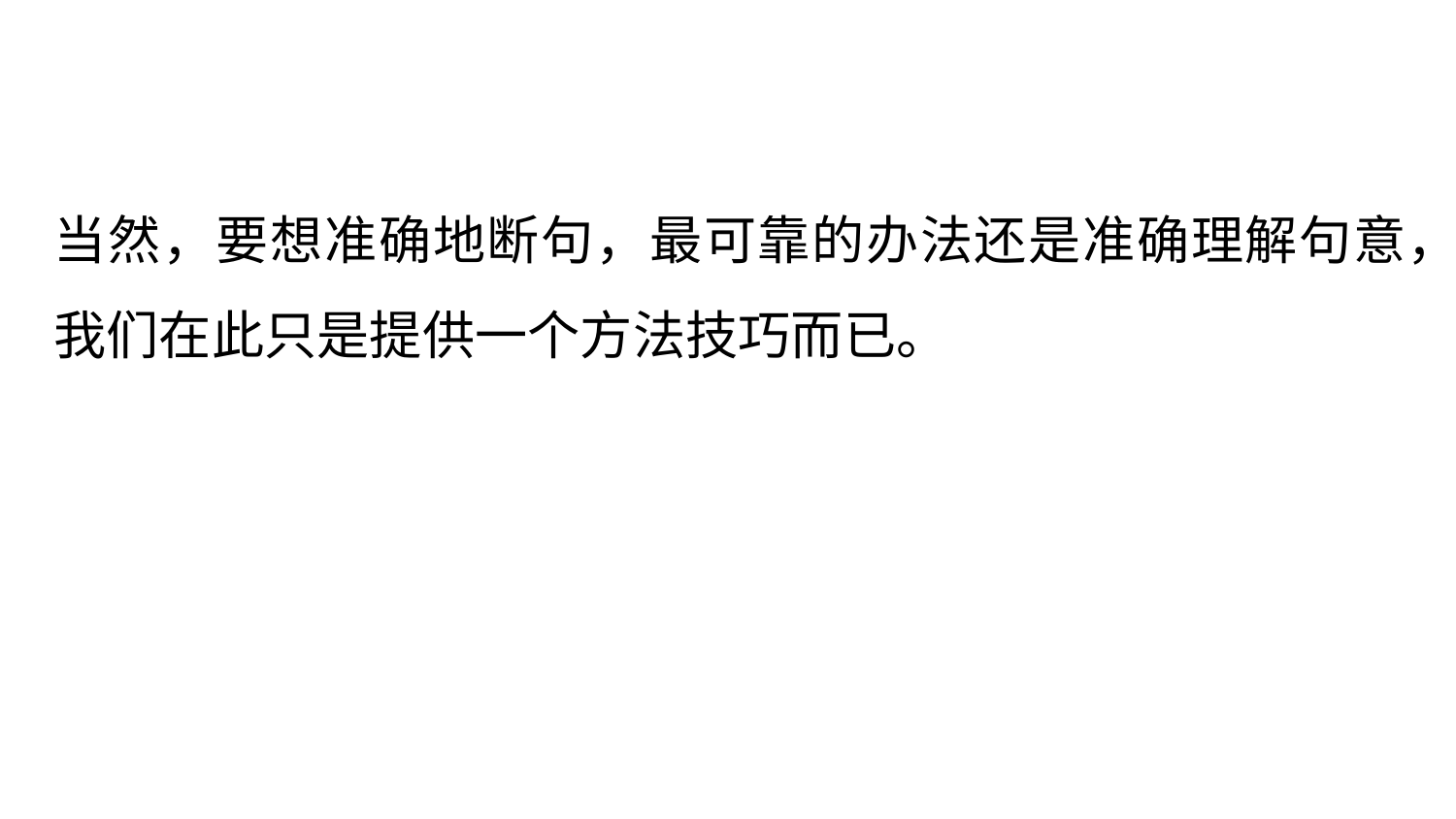

当然，要想准确地断句，最可靠的办法还是准确理解句意，我们在此只是提供一个方法技巧而已。